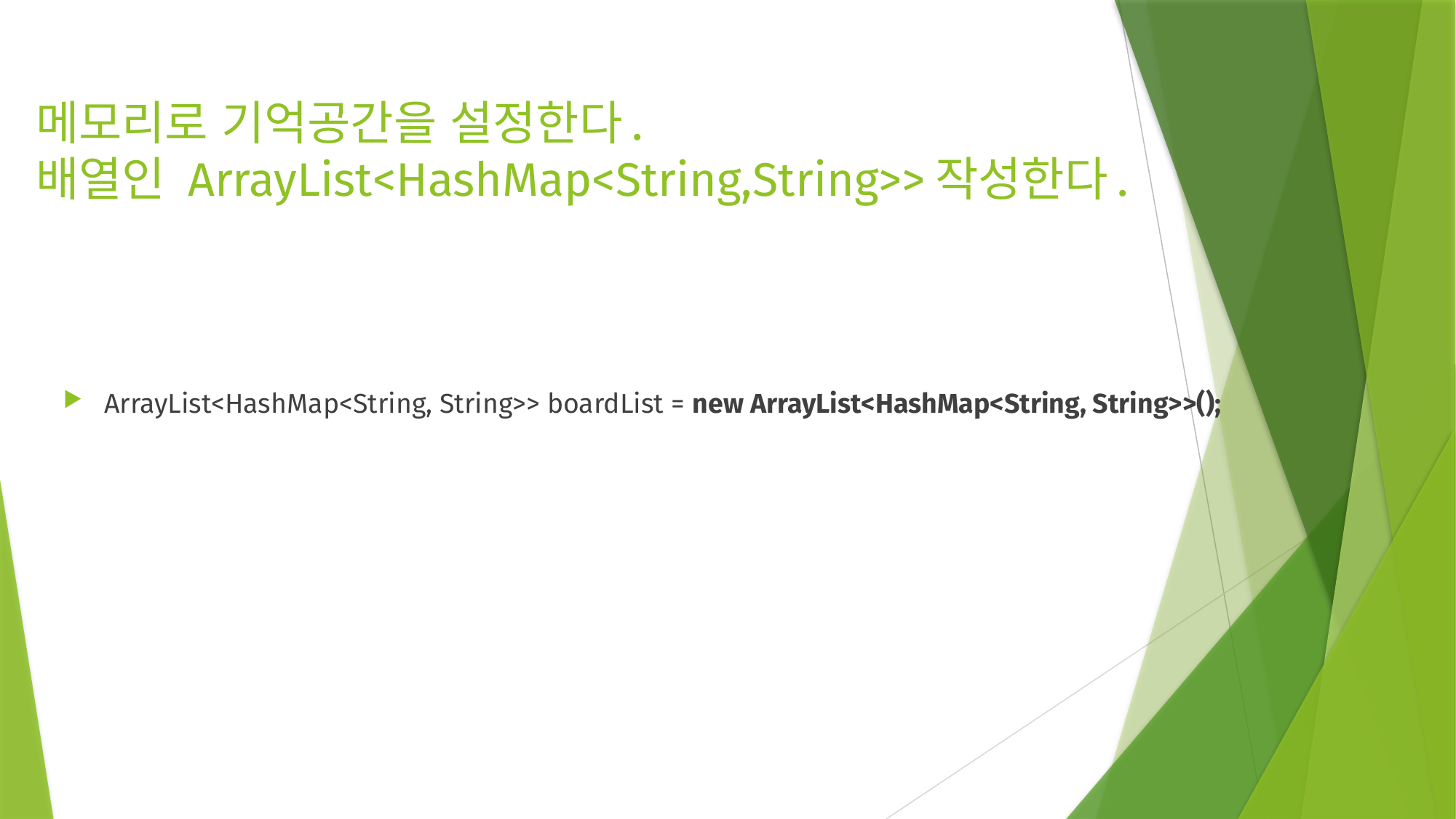

# 메모리로 기억공간을 설정한다. 배열인 ArrayList<HashMap<String,String>>작성한다.
ArrayList<HashMap<String, String>> boardList = new ArrayList<HashMap<String, String>>();